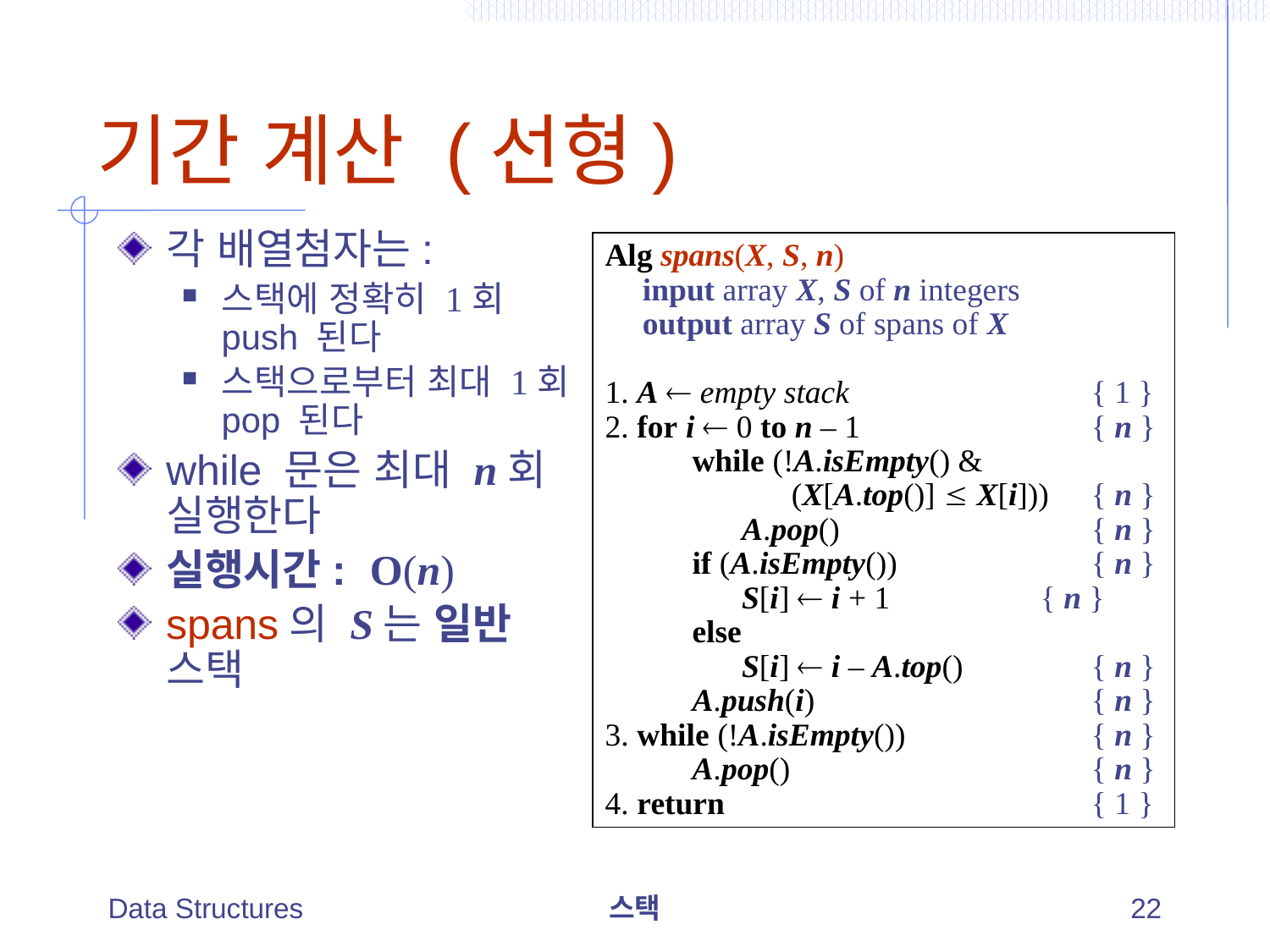

# 기간 계산 (선형)
각 배열첨자는:
스택에 정확히 1회 push 된다
스택으로부터 최대 1회 pop 된다
while 문은 최대 n회 실행한다
실행시간:  O(n)
spans의 S는 일반 스택
Alg spans(X, S, n)
	input array X, S of n integers
	output array S of spans of X

1. A ← empty stack					{ 1 }
2. for i ← 0 to n – 1					{ n }
		while (!A.isEmpty() &
				(X[A.top()] ≤ X[i]))	{ n }
			A.pop()						{ n }
		if (A.isEmpty())			 	{ n }
			S[i] ← i + 1				{ n }
		else
		 	S[i] ← i – A.top()			{ n }
		A.push(i)						{ n }
3. while (!A.isEmpty()) 				{ n }
		A.pop()			 				{ n }
4. return								{ 1 }
Data Structures
스택
22